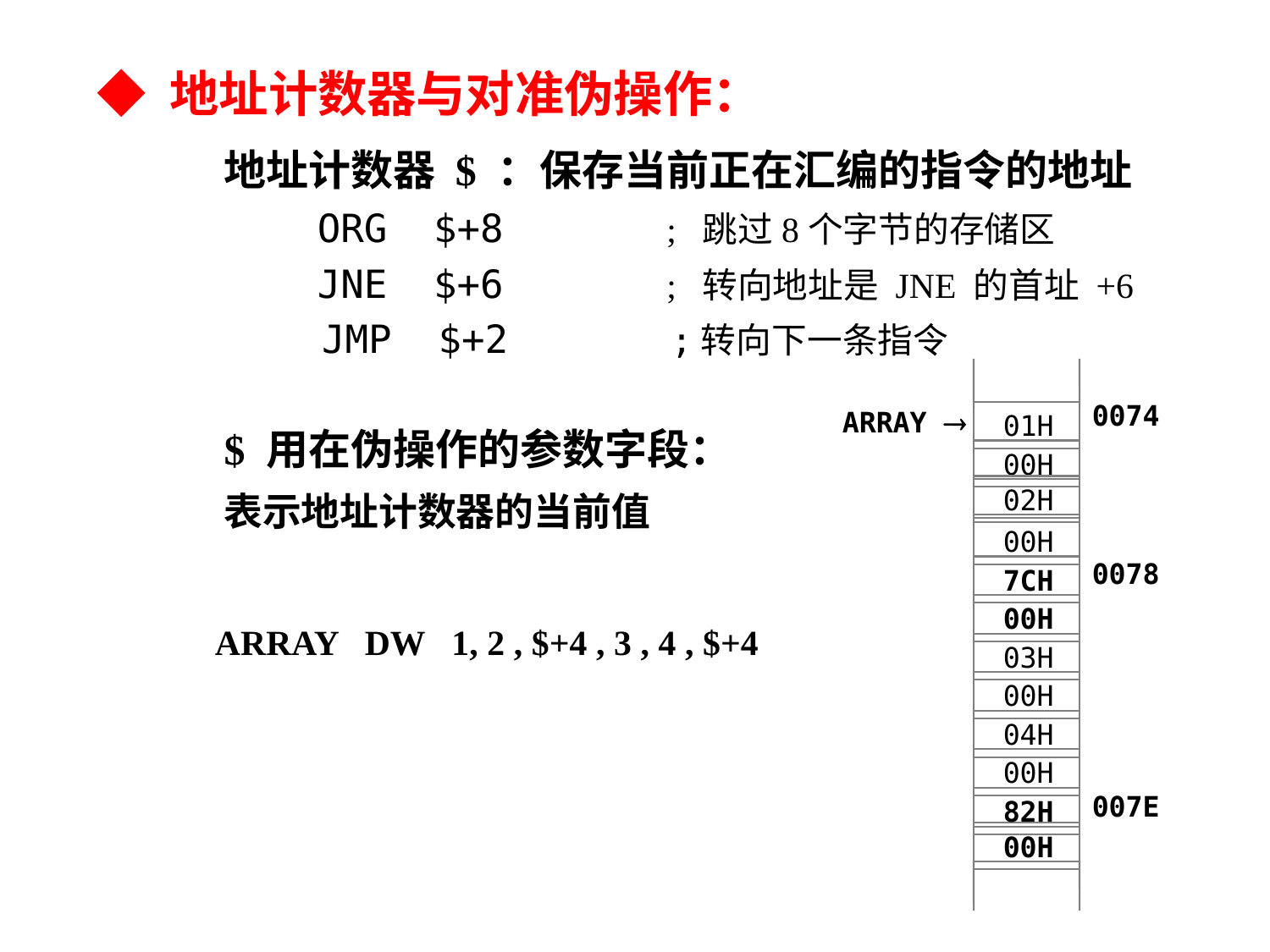

◆ 地址计数器与对准伪操作：
地址计数器 $ ：保存当前正在汇编的指令的地址
    ORG  $+8       ;  跳过8个字节的存储区
    JNE  $+6       ;  转向地址是 JNE 的首址 +6
           JMP  $+2       ;转向下一条指令

$ 用在伪操作的参数字段：
表示地址计数器的当前值

0074
    ARRAY →

 01H

 00H
 02H

 00H
0078

 7CH

 00H
ARRAY   DW   1, 2 , $+4 , 3 , 4 , $+4

 03H

 00H

 04H
 00H

007E

 82H

 00H